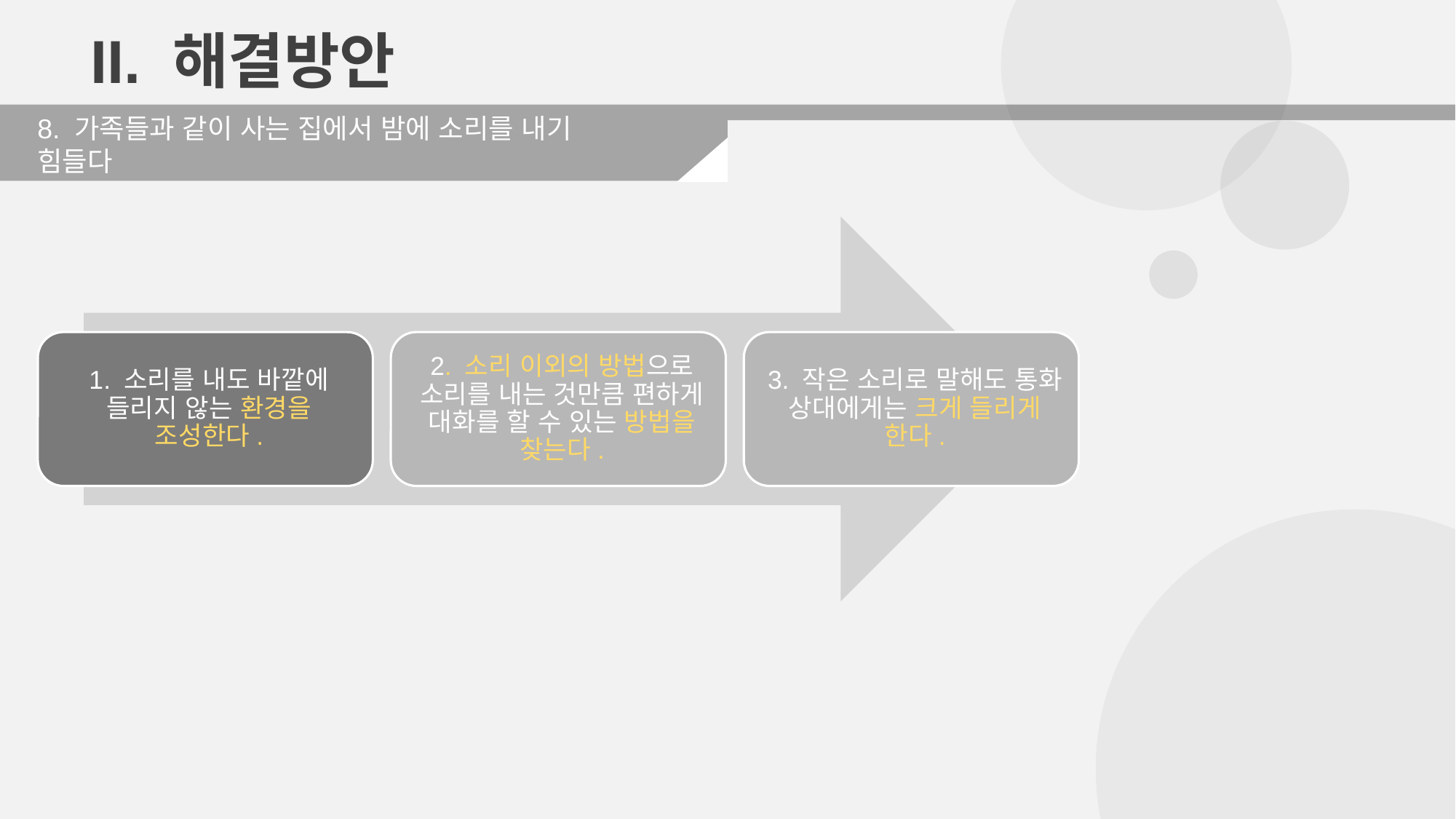

II. 해결방안

8. 가족들과 같이 사는 집에서 밤에 소리를 내기 힘들다

1. 소리를 내도 바깥에 들리지 않는 환경을 조성한다.
2. 소리 이외의 방법으로 소리를 내는 것만큼 편하게 대화를 할 수 있는 방법을 찾는다.
3. 작은 소리로 말해도 통화 상대에게는 크게 들리게 한다.